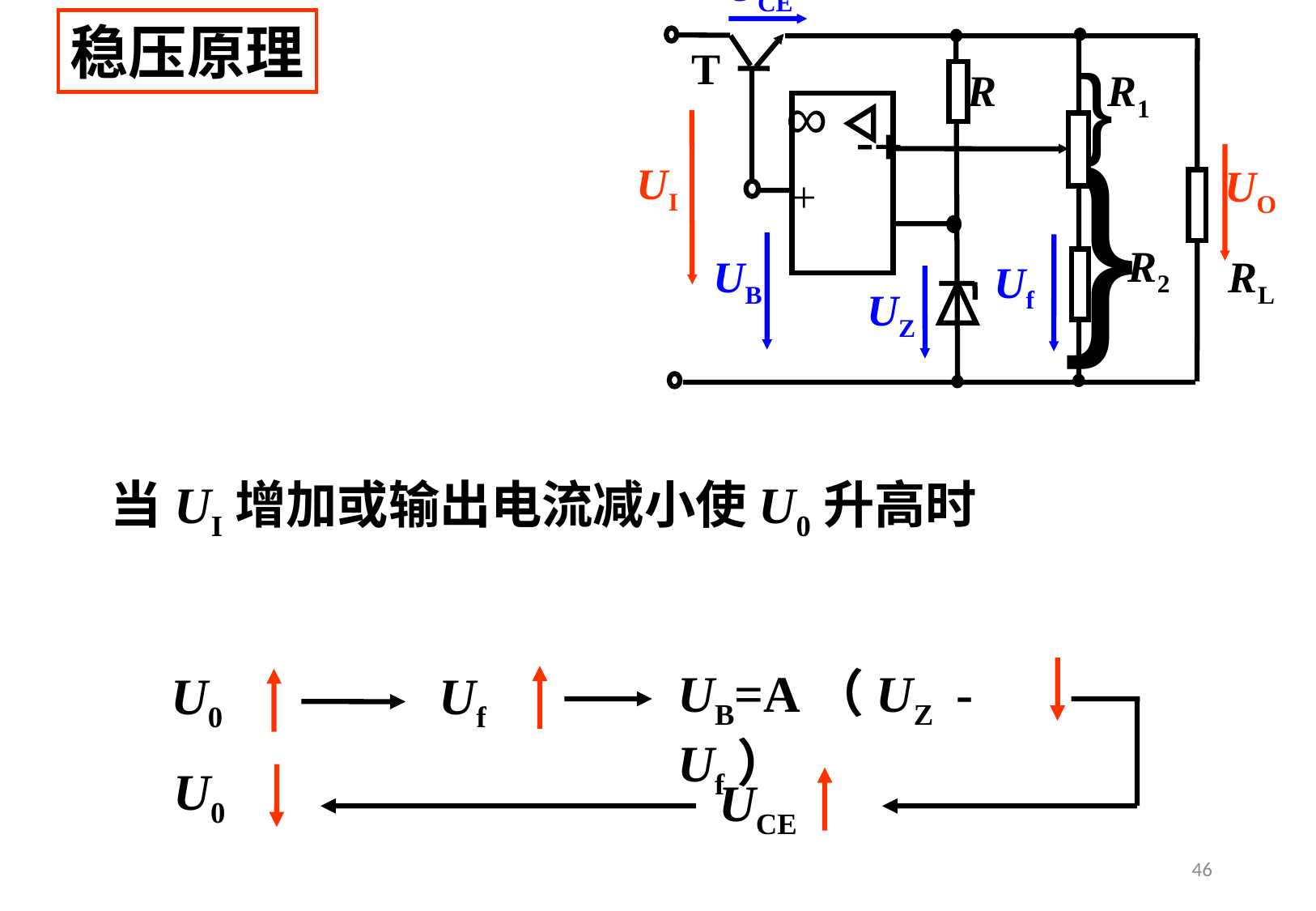

UCE

T

}
R
R1

∞

}
−+

+

R2

UI
UO

UB

Uf

RL

UZ
稳压原理
当UI增加或输出电流减小使U0升高时
UB=A（UZ   - Uf）

U0

Uf

U0

UCE

46